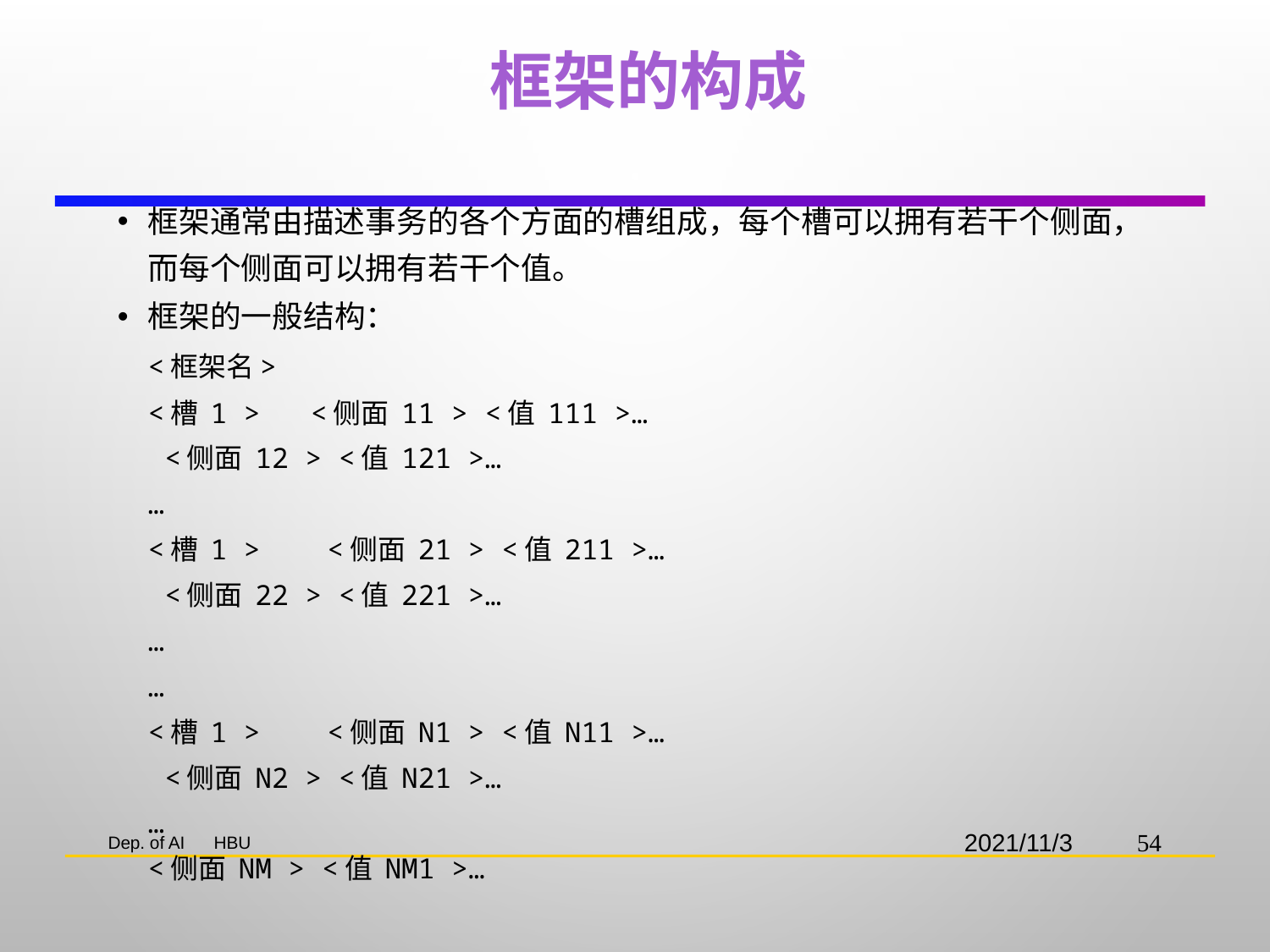

# 框架的构成
框架通常由描述事务的各个方面的槽组成，每个槽可以拥有若干个侧面，而每个侧面可以拥有若干个值。
框架的一般结构：
		<框架名>
			<槽 1 >   <侧面 11 > <值 111 >…
				 <侧面 12 > <值 121 >…
				…
			<槽 1 >    <侧面 21 > <值 211 >…
				 <侧面 22 > <值 221 >…
				…
			…
			<槽 1 >    <侧面 n1 > <值 n11 >…
				 <侧面 n2 > <值 n21 >…
				…
				<侧面 nm > <值 nm1 >…
Dep. of AI      HBU
2021/11/3
54